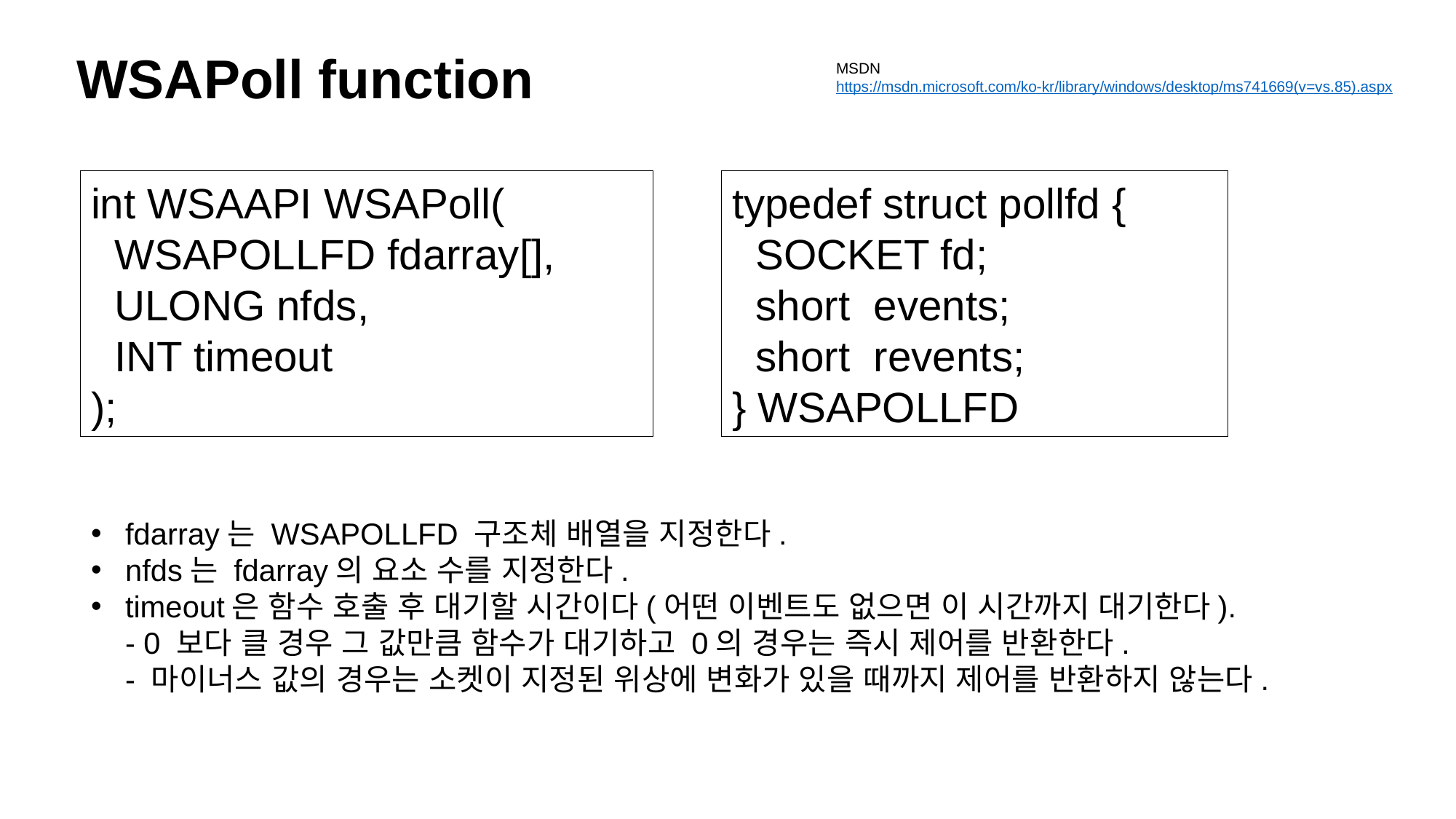

WSAPoll function
MSDN
https://msdn.microsoft.com/ko-kr/library/windows/desktop/ms741669(v=vs.85).aspx
int WSAAPI WSAPoll(
  WSAPOLLFD fdarray[],
  ULONG nfds,
  INT timeout
);
typedef struct pollfd {
  SOCKET fd;
  short  events;
  short  revents;
} WSAPOLLFD
fdarray는 WSAPOLLFD 구조체 배열을 지정한다.
nfds는 fdarray의 요소 수를 지정한다.
timeout은 함수 호출 후 대기할 시간이다(어떤 이벤트도 없으면 이 시간까지 대기한다).
- 0 보다 클 경우 그 값만큼 함수가 대기하고 0의 경우는 즉시 제어를 반환한다.
- 마이너스 값의 경우는 소켓이 지정된 위상에 변화가 있을 때까지 제어를 반환하지 않는다.